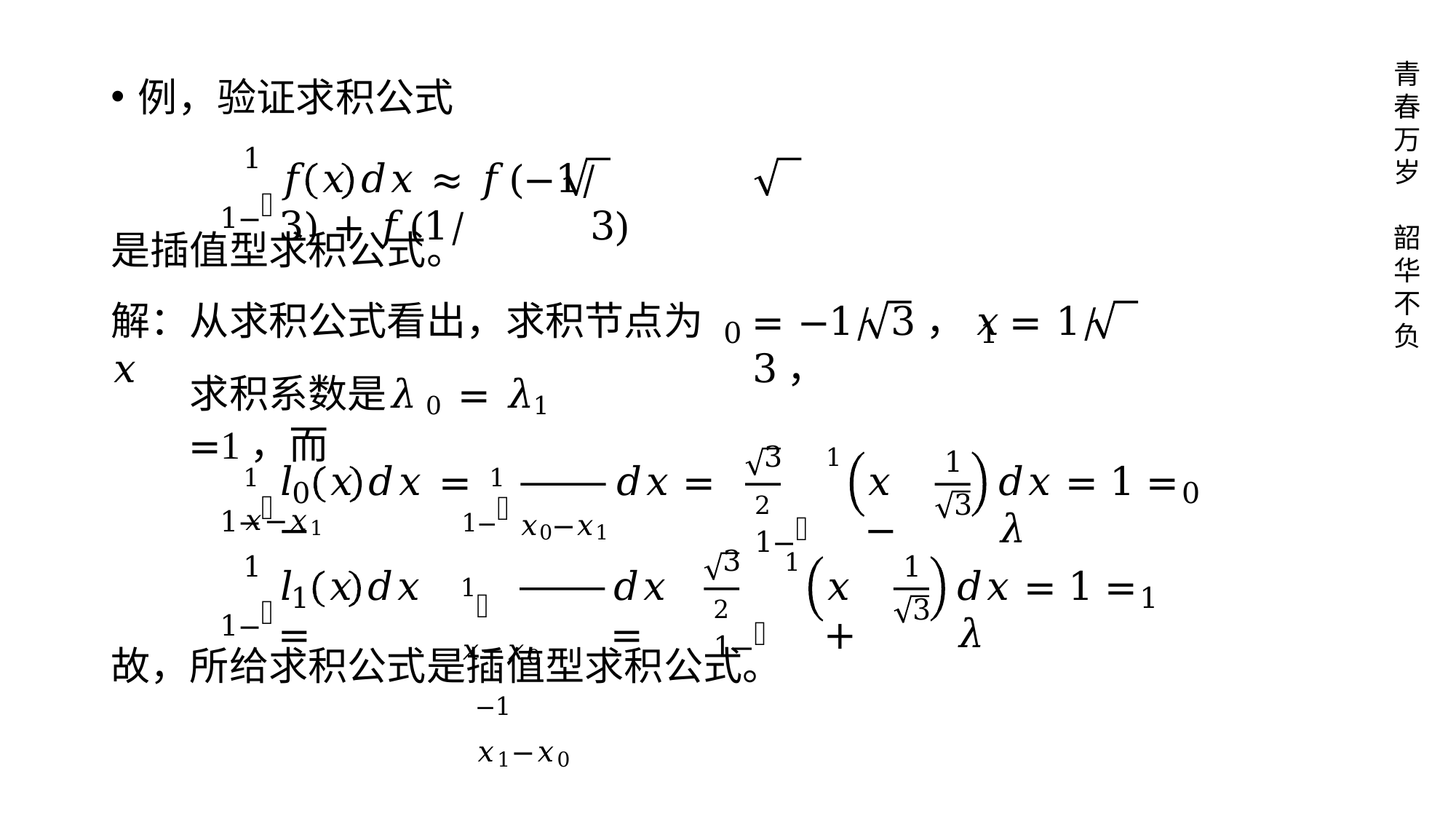

青 春 万 岁
例，验证求积公式
1
𝑓	𝑥	𝑑𝑥 ≈ 𝑓(−1/	3) + 𝑓(1/	3)

׬−1
韶 华 不 负
是插值型求积公式。
解：从求积公式看出，求积节点为𝑥
= −1/	3， 𝑥	= 1/	3，

0
1
求积系数是𝜆0 = 𝜆1  =1，而
1	1	𝑥−𝑥1
3	1
2	׬−1
1

𝑙	𝑥	𝑑𝑥 =	𝑑𝑥 = −
𝑥 −
𝑑𝑥 = 1 = 𝜆

׬−1
0
0
׬−1  𝑥0−𝑥1

3

׬1	𝑥−𝑥0
−1 𝑥1−𝑥0
1
3	1
2	׬−1
1

𝑙	𝑥	𝑑𝑥 =
𝑑𝑥 =
𝑥 +
𝑑𝑥 = 1 = 𝜆

׬−1
1
1

3

故，所给求积公式是插值型求积公式。